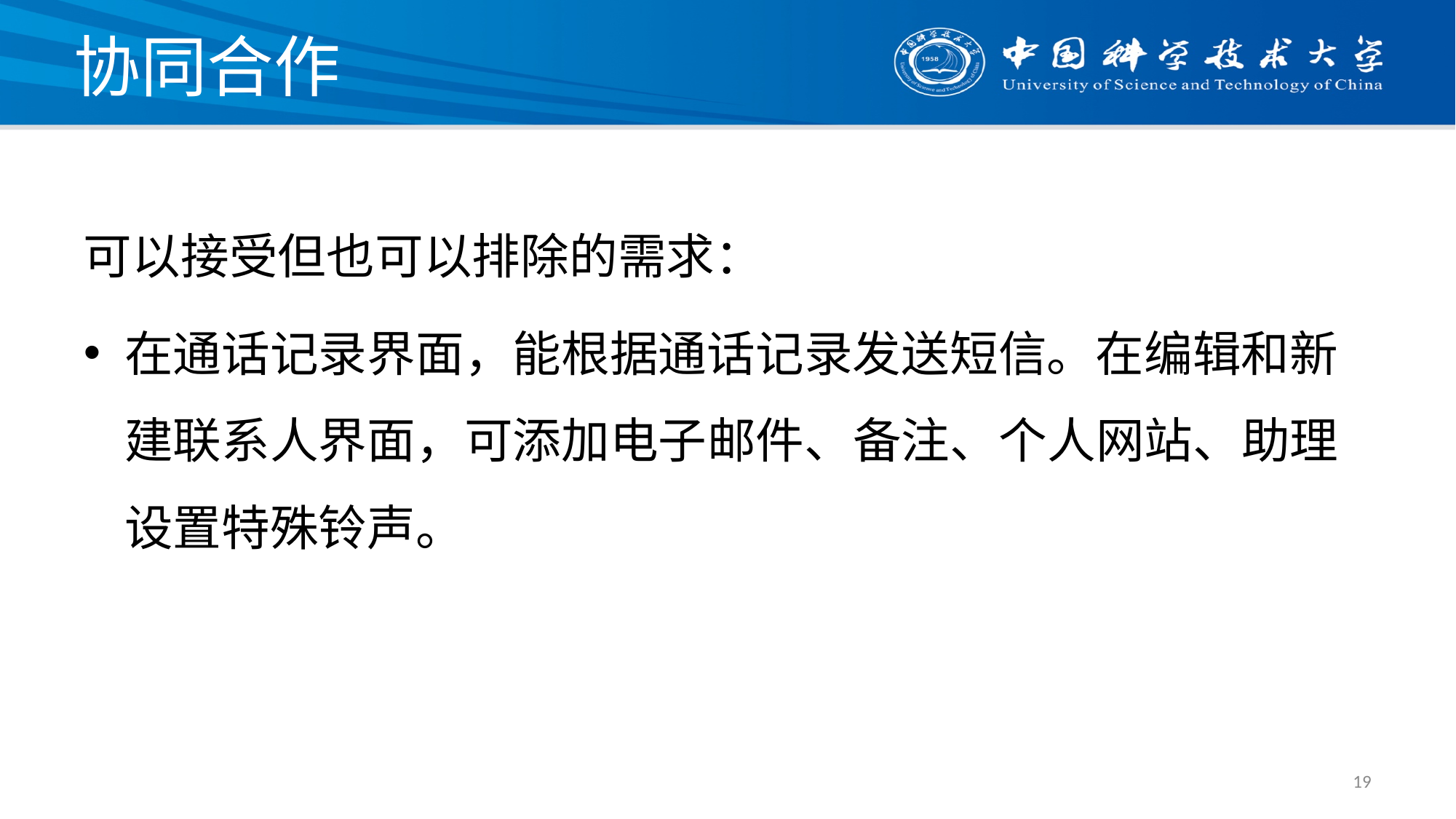

# 协同合作
可以接受但也可以排除的需求：
在通话记录界面，能根据通话记录发送短信。在编辑和新建联系人界面，可添加电子邮件、备注、个人网站、助理设置特殊铃声。
19